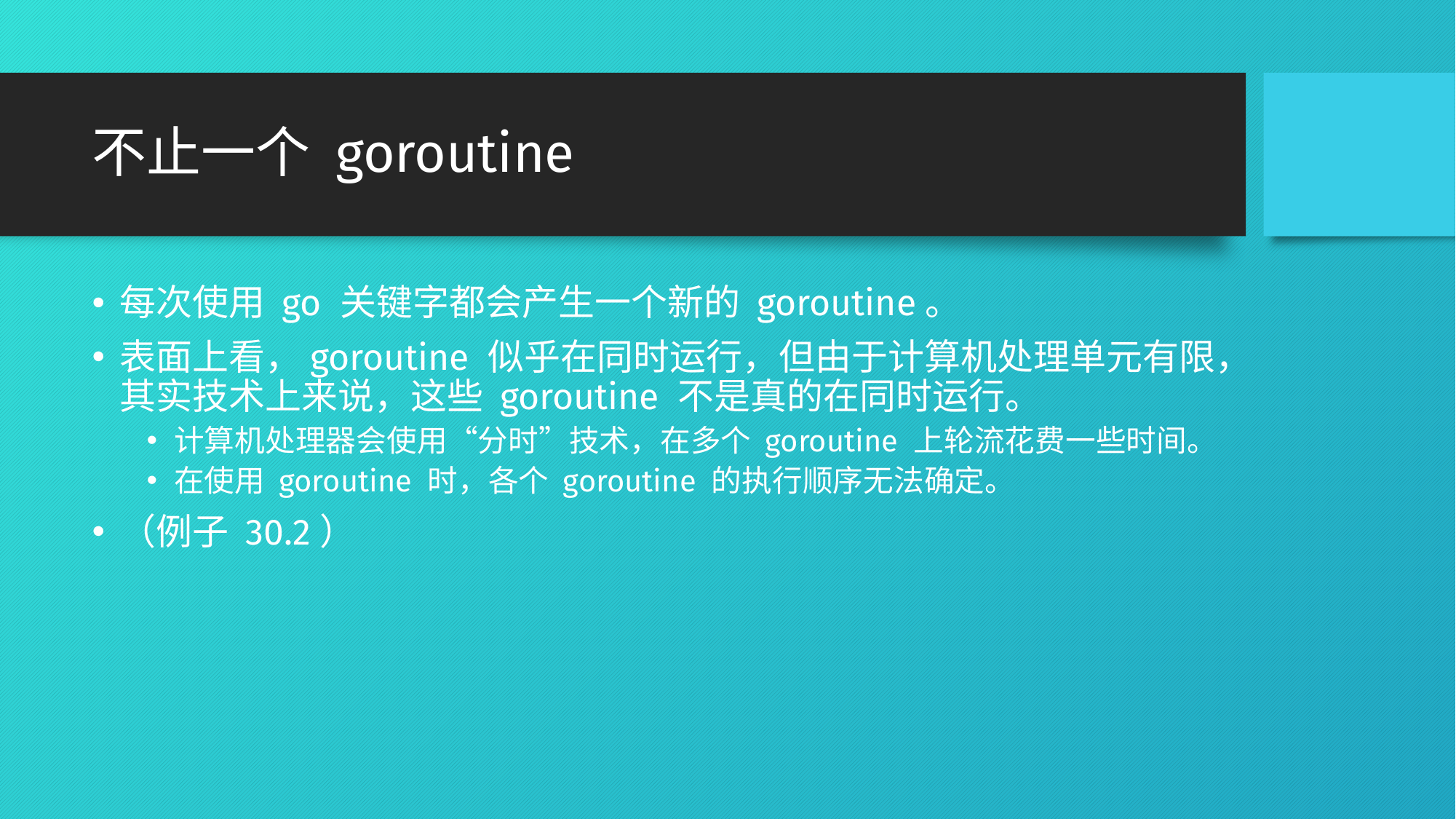

# 不止一个 goroutine
每次使用 go 关键字都会产生一个新的 goroutine。
表面上看，goroutine 似乎在同时运行，但由于计算机处理单元有限，其实技术上来说，这些 goroutine 不是真的在同时运行。
计算机处理器会使用“分时”技术，在多个 goroutine 上轮流花费一些时间。
在使用 goroutine 时，各个 goroutine 的执行顺序无法确定。
（例子 30.2）